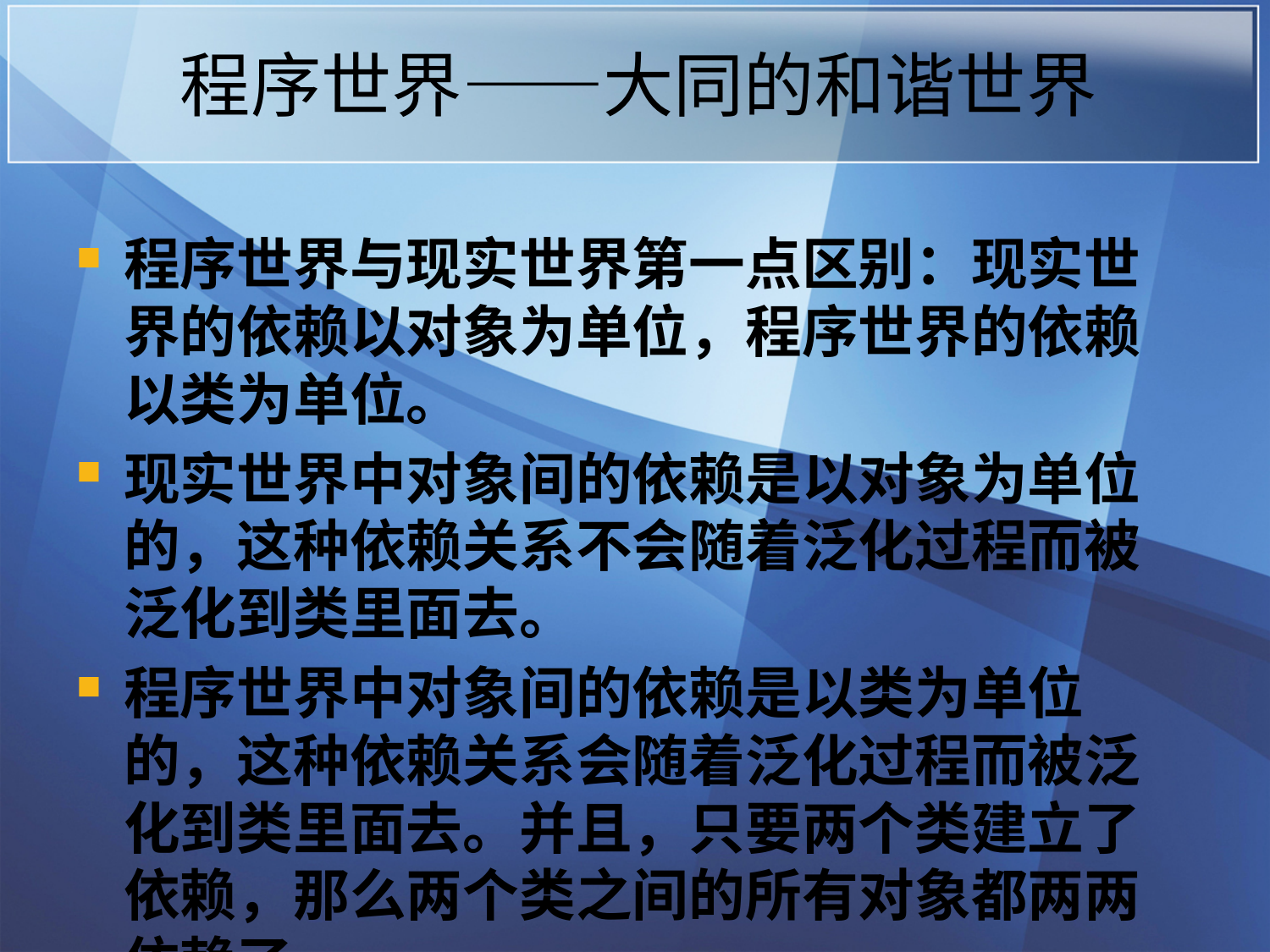

# 程序世界——大同的和谐世界
程序世界与现实世界第一点区别：现实世界的依赖以对象为单位，程序世界的依赖以类为单位。
现实世界中对象间的依赖是以对象为单位的，这种依赖关系不会随着泛化过程而被泛化到类里面去。
程序世界中对象间的依赖是以类为单位的，这种依赖关系会随着泛化过程而被泛化到类里面去。并且，只要两个类建立了依赖，那么两个类之间的所有对象都两两依赖了。